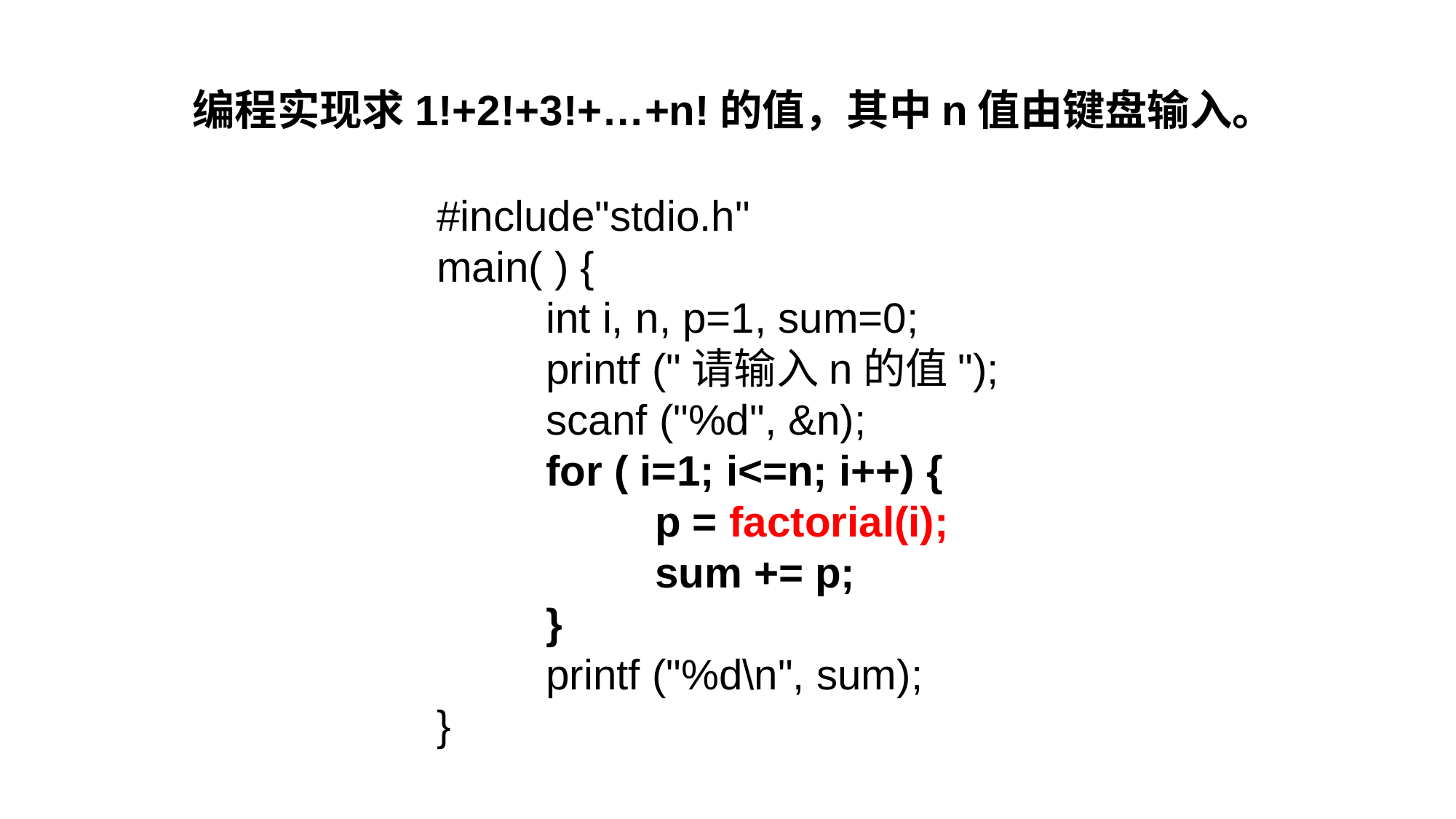

编程实现求1!+2!+3!+…+n!的值，其中n值由键盘输入。
#include"stdio.h"
main( ) {
	int i, n, p=1, sum=0;
	printf ("请输入n的值");
	scanf ("%d", &n);
	for ( i=1; i<=n; i++) {
		p = factorial(i);
		sum += p;
	}
	printf ("%d\n", sum);
}